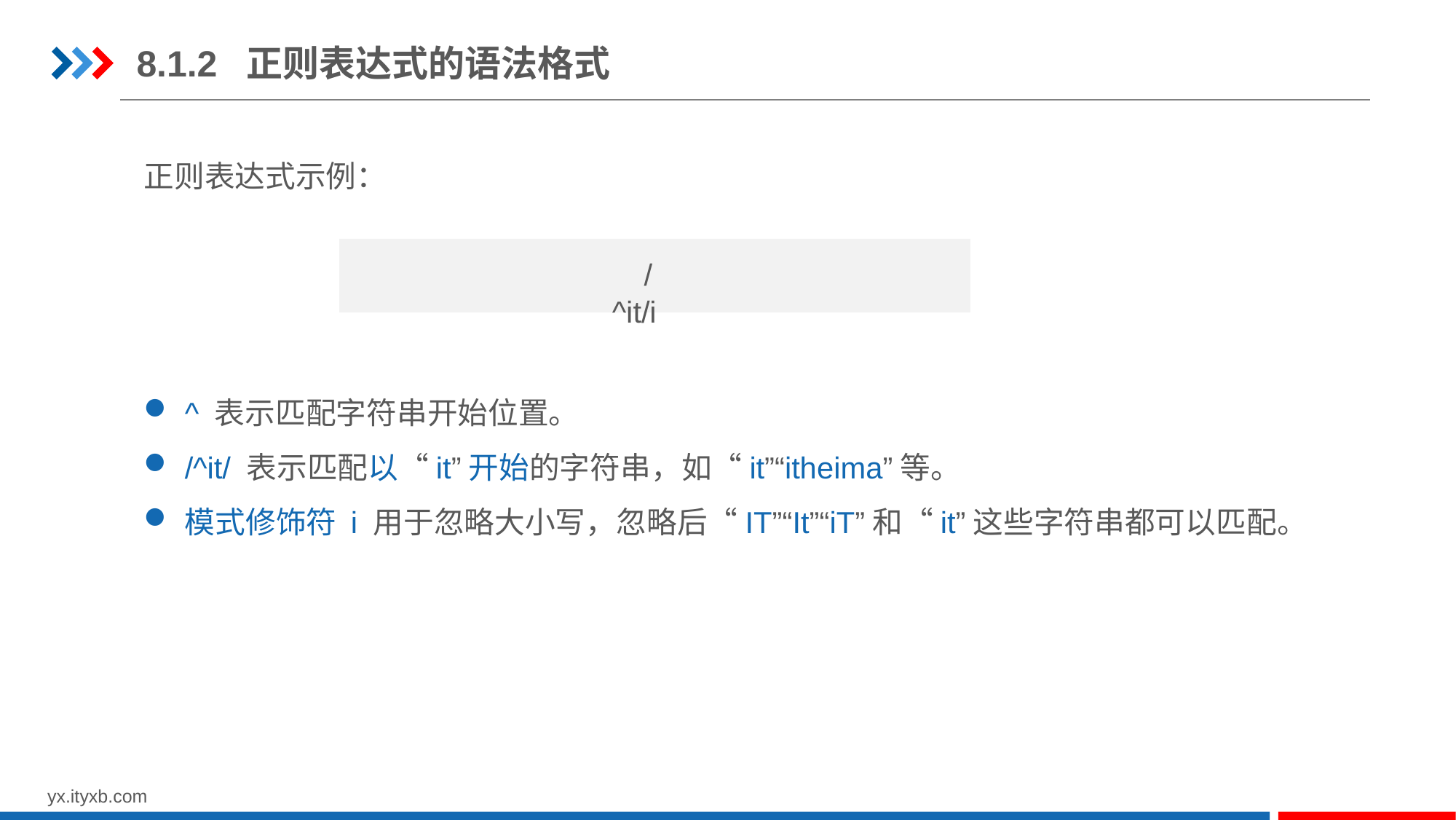

8.1.2  正则表达式的语法格式
正则表达式示例：

^ 表示匹配字符串开始位置。
/^it/ 表示匹配以“it”开始的字符串，如“it”“itheima”等。
模式修饰符 i 用于忽略大小写，忽略后“IT”“It”“iT”和“it”这些字符串都可以匹配。

/^it/i